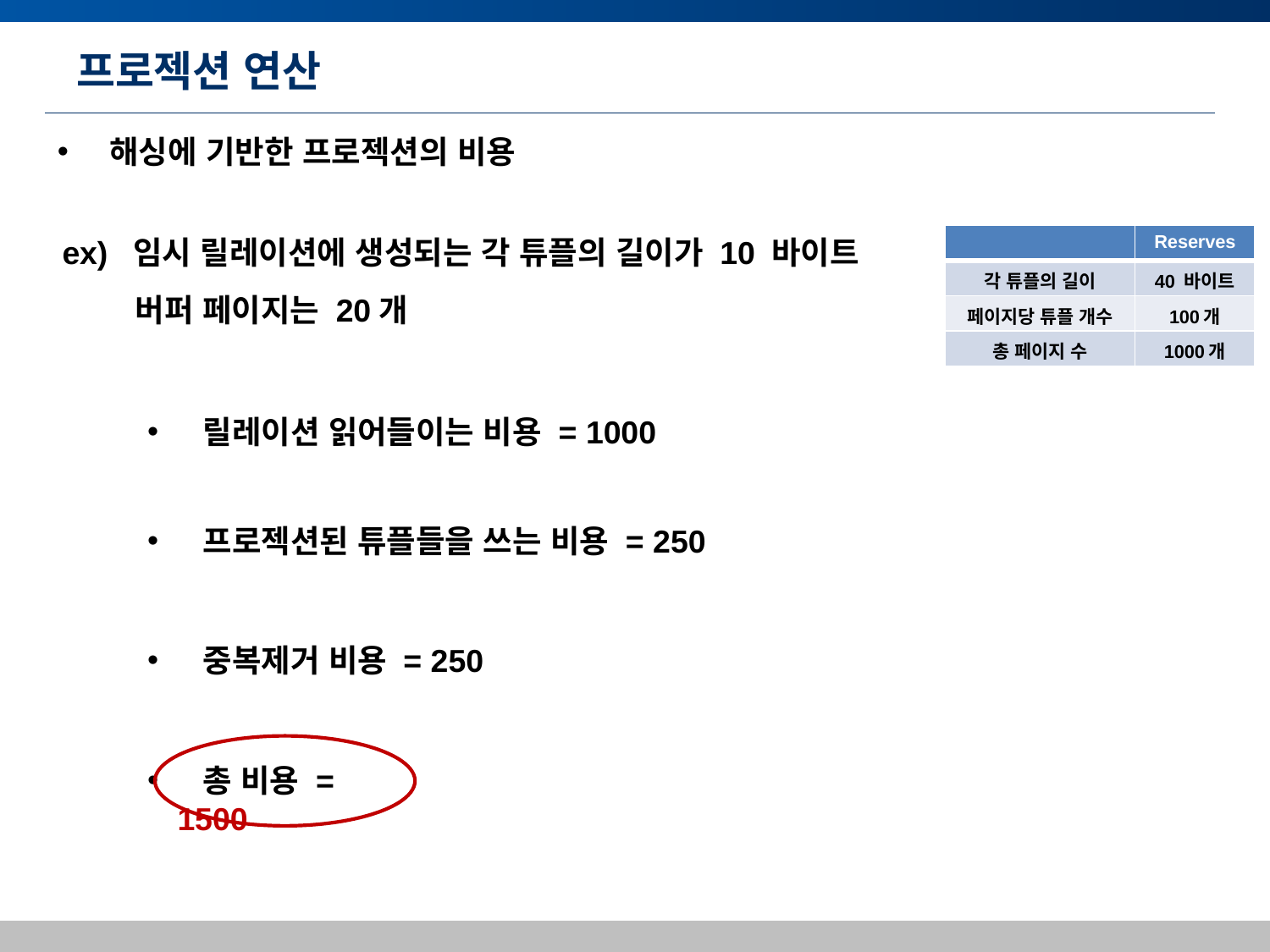

# 프로젝션 연산
  해싱에 기반한 프로젝션의 비용
ex)  임시 릴레이션에 생성되는 각 튜플의 길이가 10 바이트
	  버퍼 페이지는 20개
|  | Reserves |
| --- | --- |
| 각 튜플의 길이 | 40 바이트 |
| 페이지당 튜플 개수 | 100개 |
| 총 페이지 수 | 1000개 |
  릴레이션 읽어들이는 비용 = 1000
  프로젝션된 튜플들을 쓰는 비용 = 250
  중복제거 비용 = 250

  총 비용 = 1500